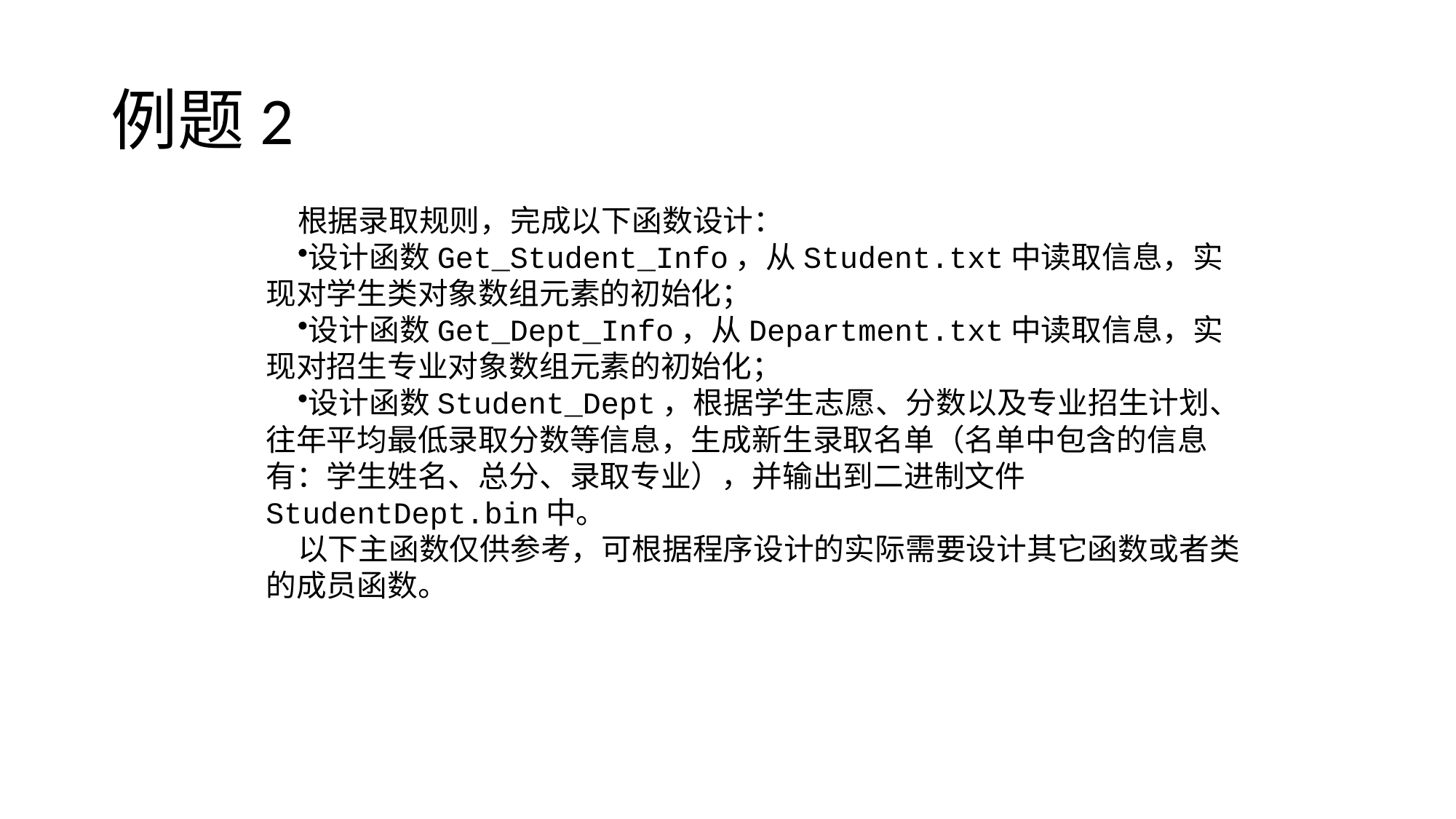

# 例题2
根据录取规则，完成以下函数设计：
设计函数Get_Student_Info，从Student.txt中读取信息，实现对学生类对象数组元素的初始化；
设计函数Get_Dept_Info，从Department.txt中读取信息，实现对招生专业对象数组元素的初始化；
设计函数Student_Dept，根据学生志愿、分数以及专业招生计划、往年平均最低录取分数等信息，生成新生录取名单（名单中包含的信息有：学生姓名、总分、录取专业），并输出到二进制文件StudentDept.bin中。
以下主函数仅供参考，可根据程序设计的实际需要设计其它函数或者类的成员函数。